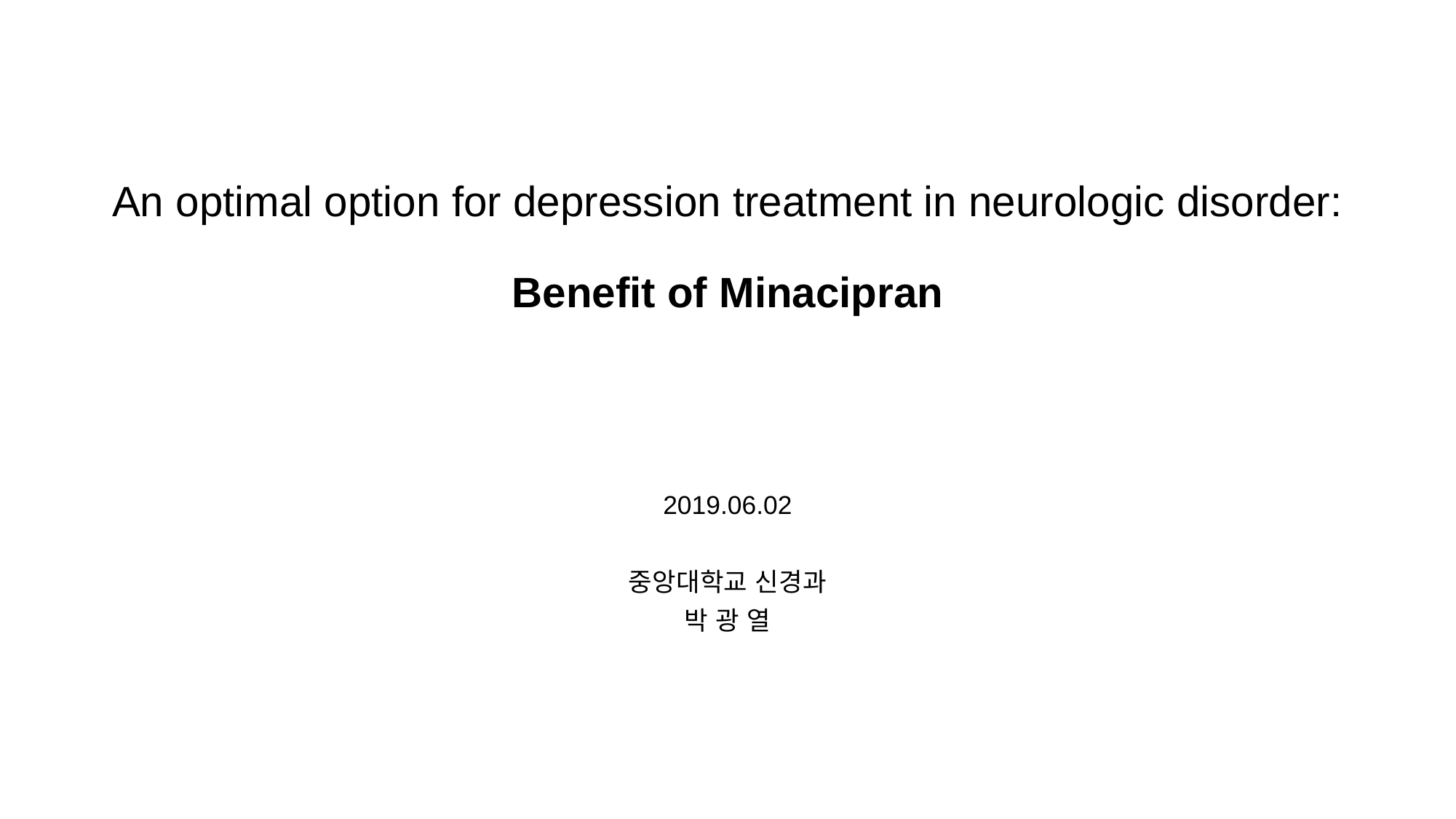

# An optimal option for depression treatment in neurologic disorder: Benefit of Minacipran

2019.06.02

중앙대학교 신경과
박 광 열